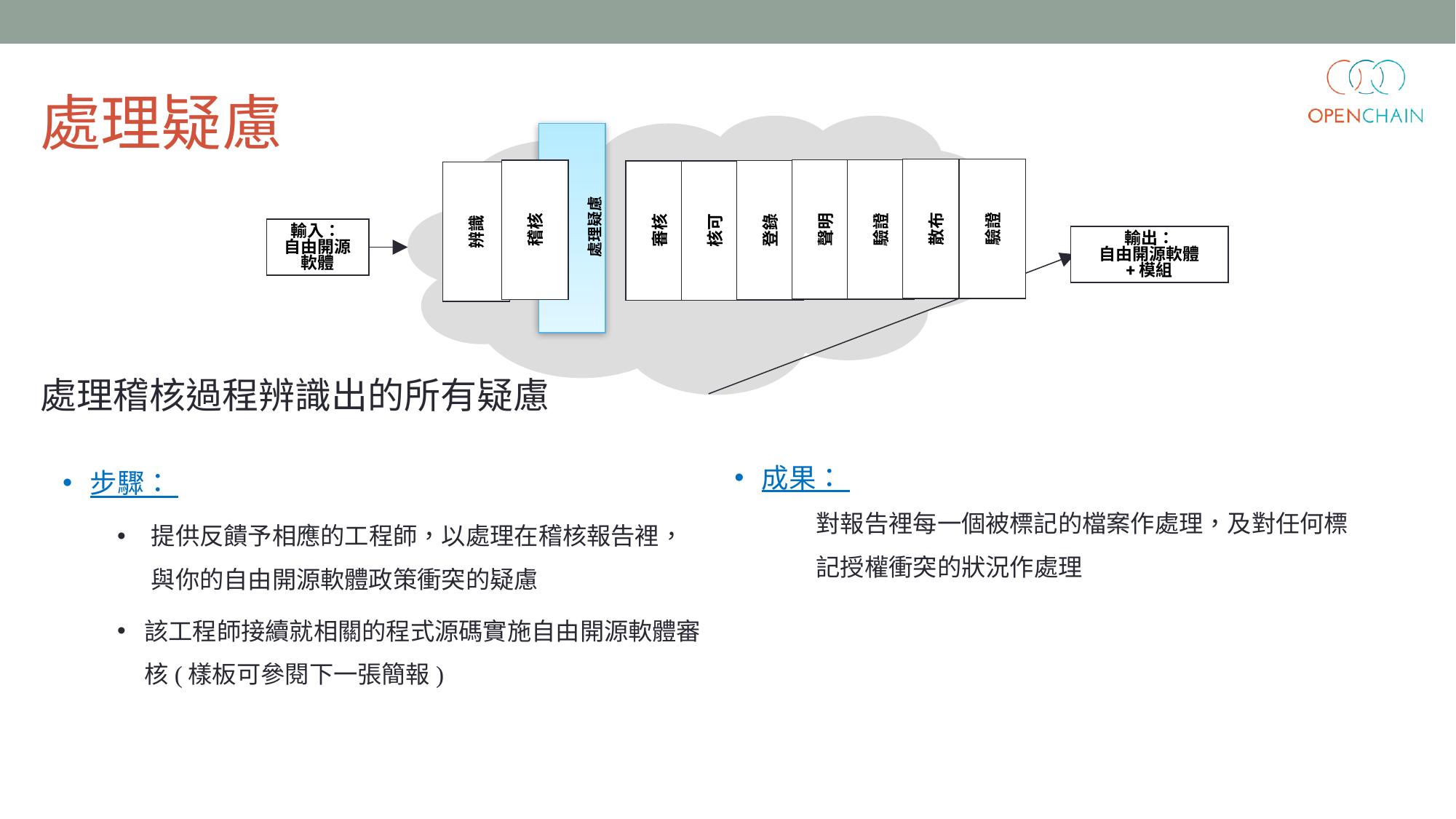

處理疑慮

處理疑慮
散布
驗證
聲明
驗證
稽核
登錄
審核
核可
辨識
輸入：
自由開源軟體
輸出：
自由開源軟體
+模組
處理稽核過程辨識出的所有疑慮
成果：
對報告裡每一個被標記的檔案作處理，及對任何標記授權衝突的狀況作處理

步驟：
提供反饋予相應的工程師，以處理在稽核報告裡，與你的自由開源軟體政策衝突的疑慮
該工程師接續就相關的程式源碼實施自由開源軟體審核(樣板可參閱下一張簡報)